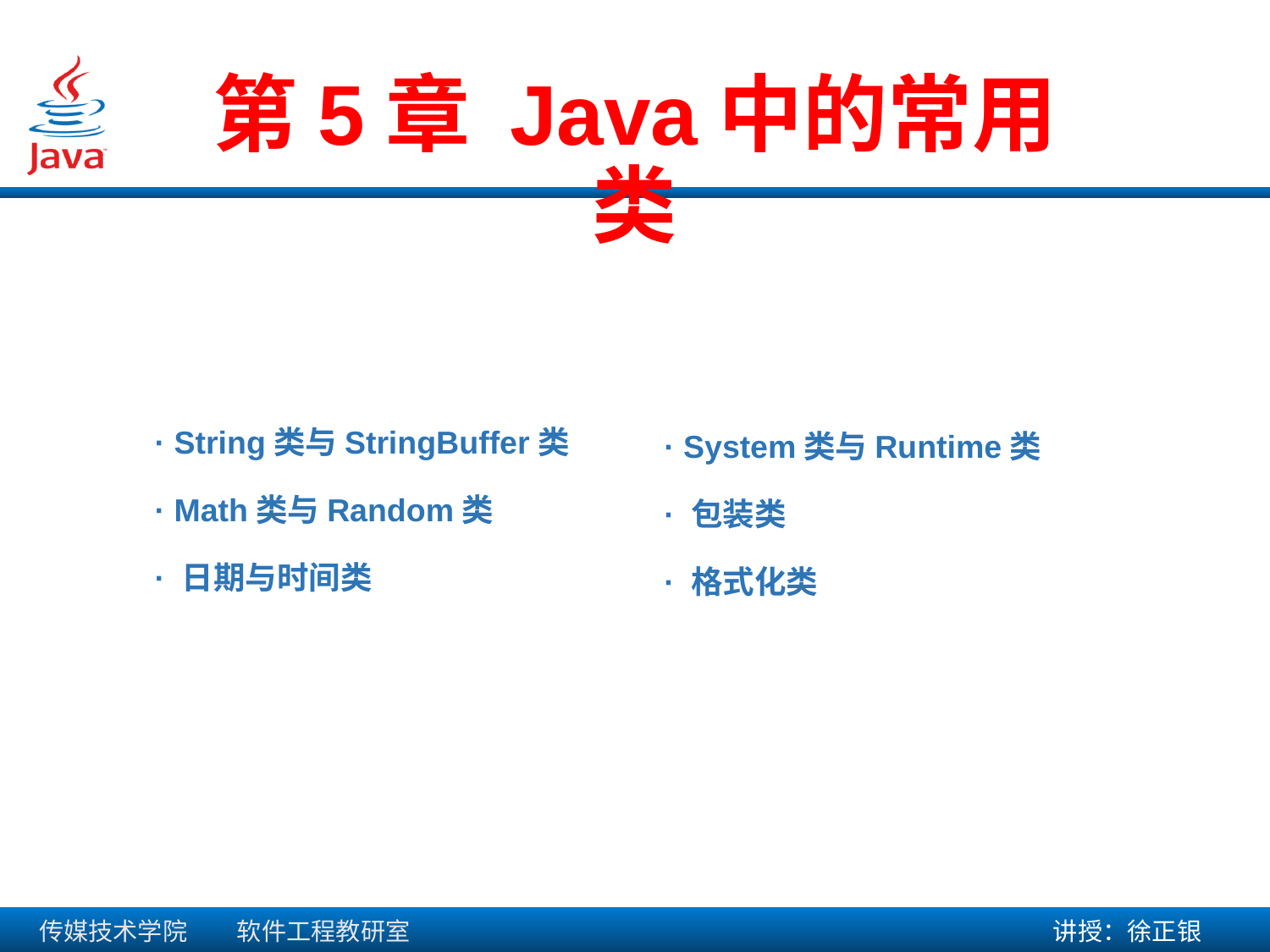

第5章 Java中的常用类
· String类与StringBuffer类
· Math类与Random类
· 日期与时间类

· System类与Runtime类
· 包装类
· 格式化类